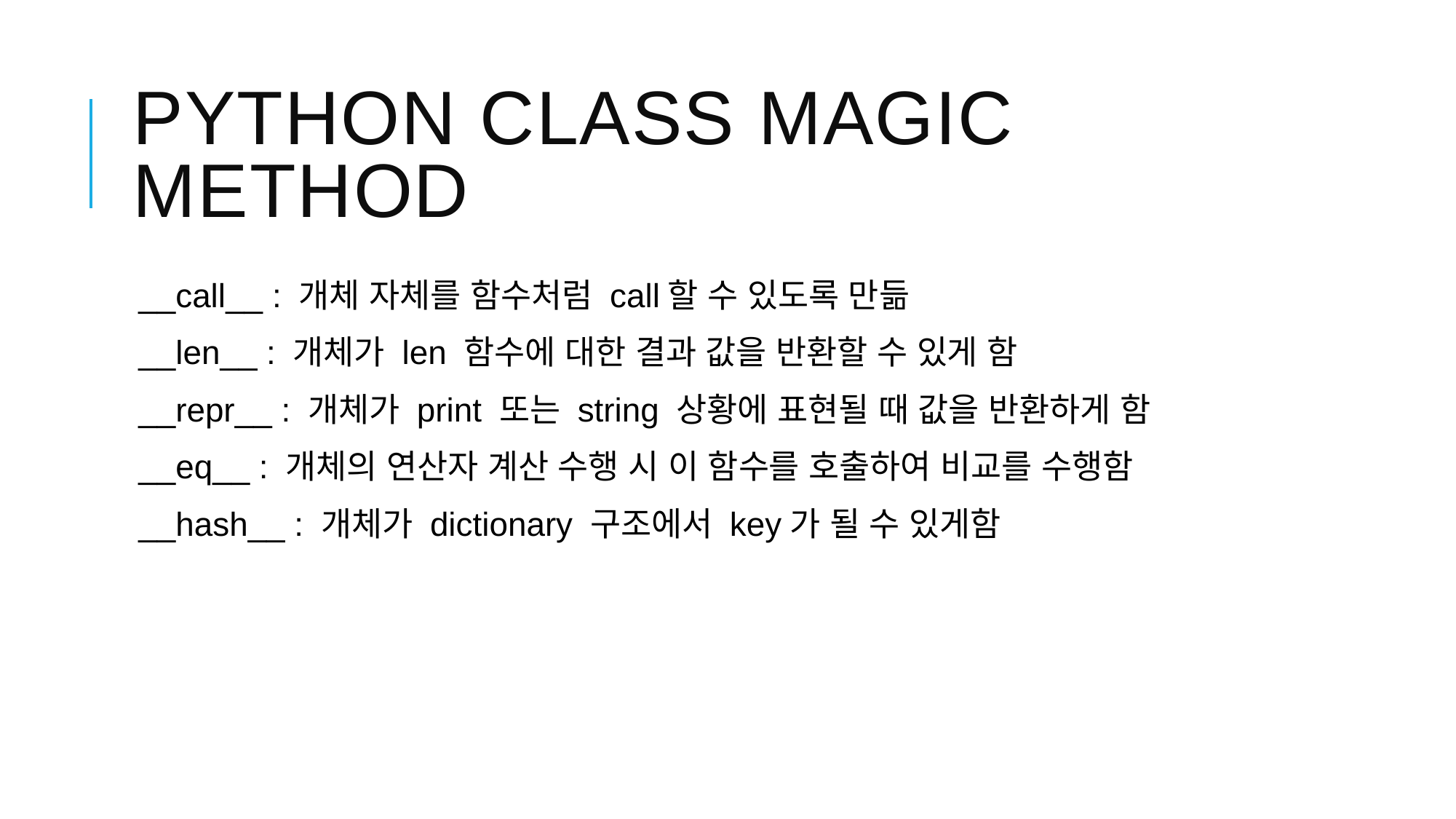

# Python class magic method
__call__ : 개체 자체를 함수처럼 call할 수 있도록 만듦
__len__ : 개체가 len 함수에 대한 결과 값을 반환할 수 있게 함
__repr__ : 개체가 print 또는 string 상황에 표현될 때 값을 반환하게 함
__eq__ : 개체의 연산자 계산 수행 시 이 함수를 호출하여 비교를 수행함
__hash__ : 개체가 dictionary 구조에서 key가 될 수 있게함